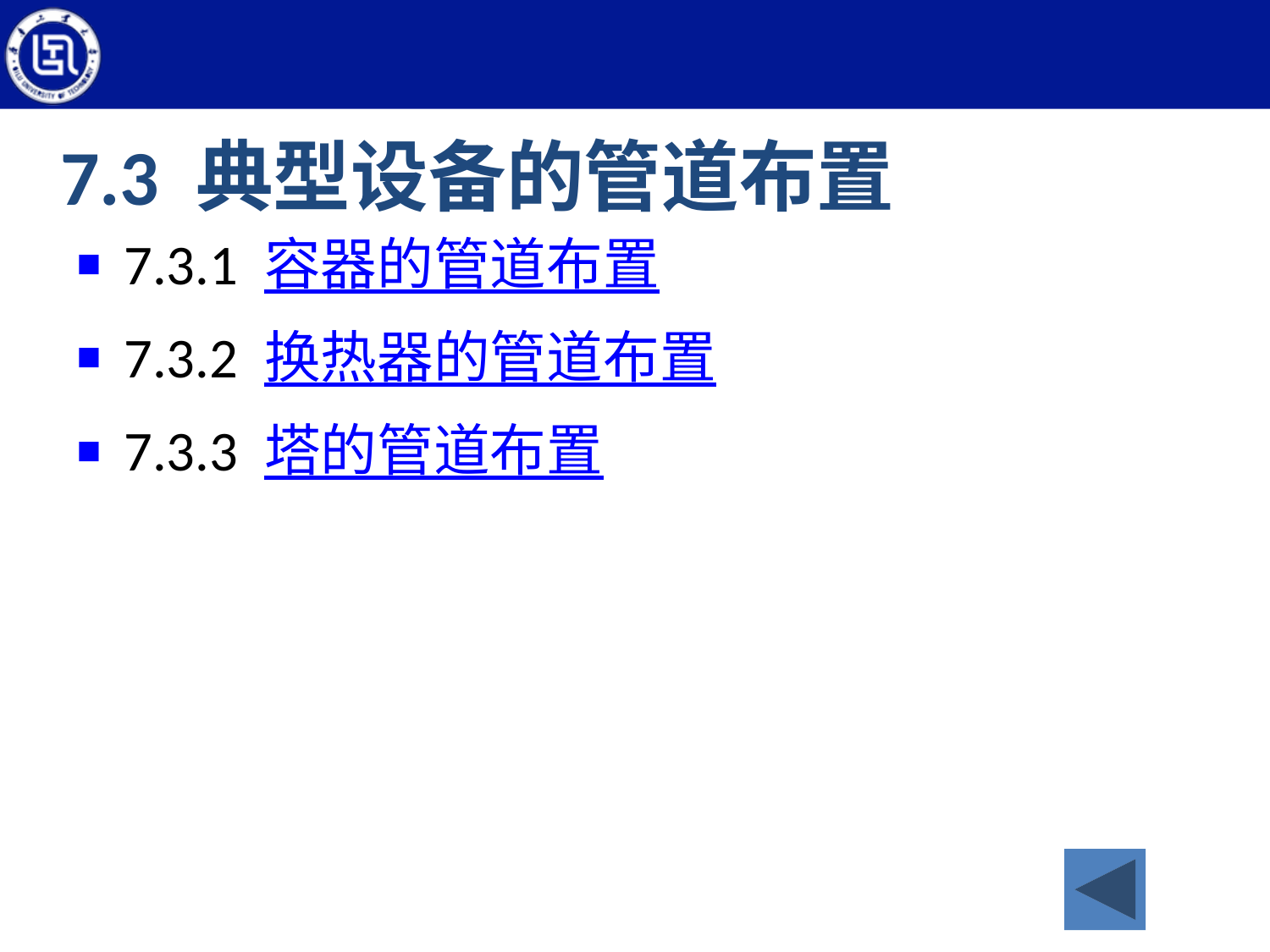

# 7.3 典型设备的管道布置
7.3.1 容器的管道布置
7.3.2 换热器的管道布置
7.3.3 塔的管道布置